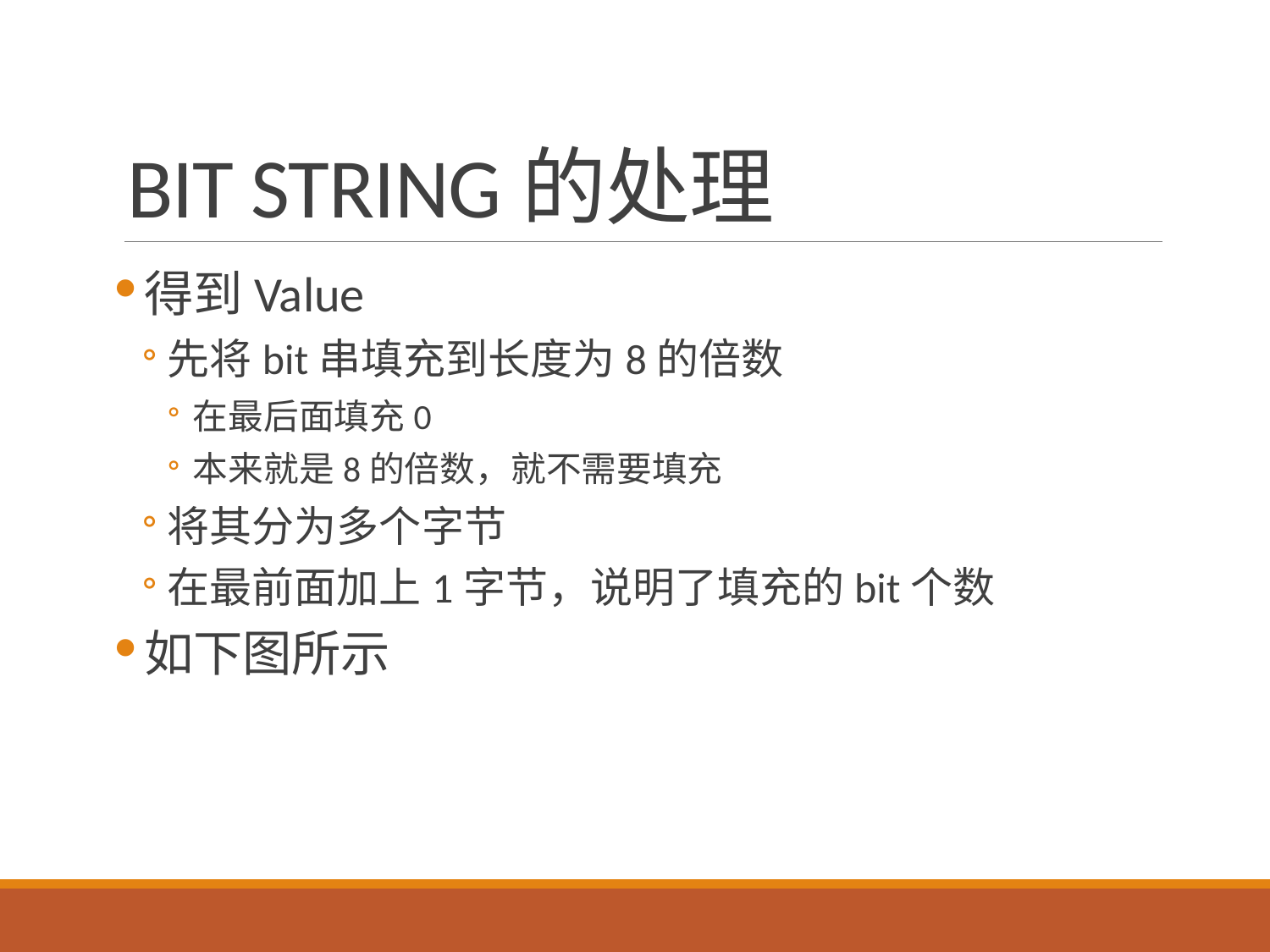

# BIT STRING的处理
得到Value
先将bit串填充到长度为8的倍数
在最后面填充0
本来就是8的倍数，就不需要填充
将其分为多个字节
在最前面加上1字节，说明了填充的bit个数
如下图所示
61